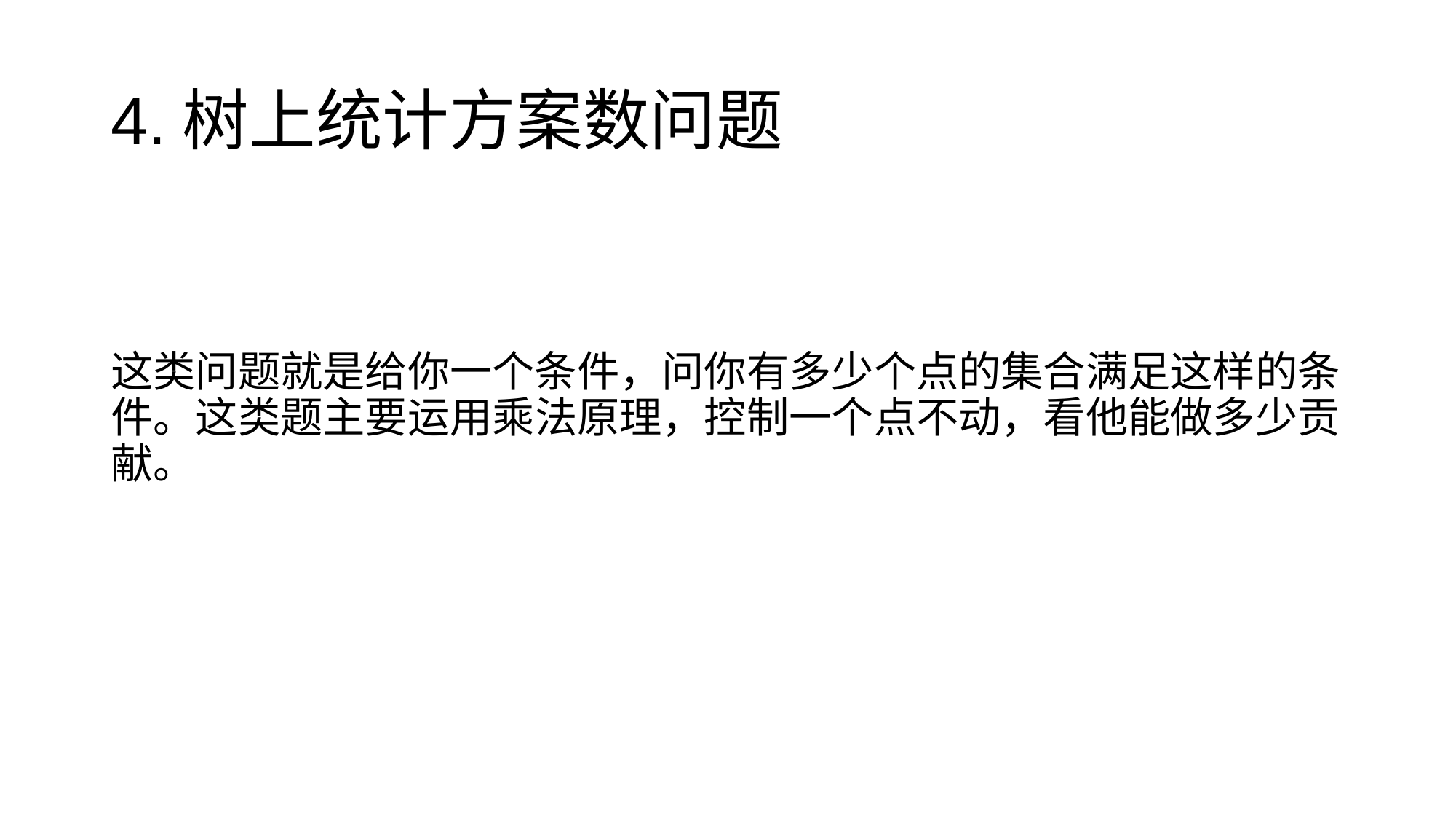

# 4.树上统计方案数问题

这类问题就是给你一个条件，问你有多少个点的集合满足这样的条件。这类题主要运用乘法原理，控制一个点不动，看他能做多少贡献。